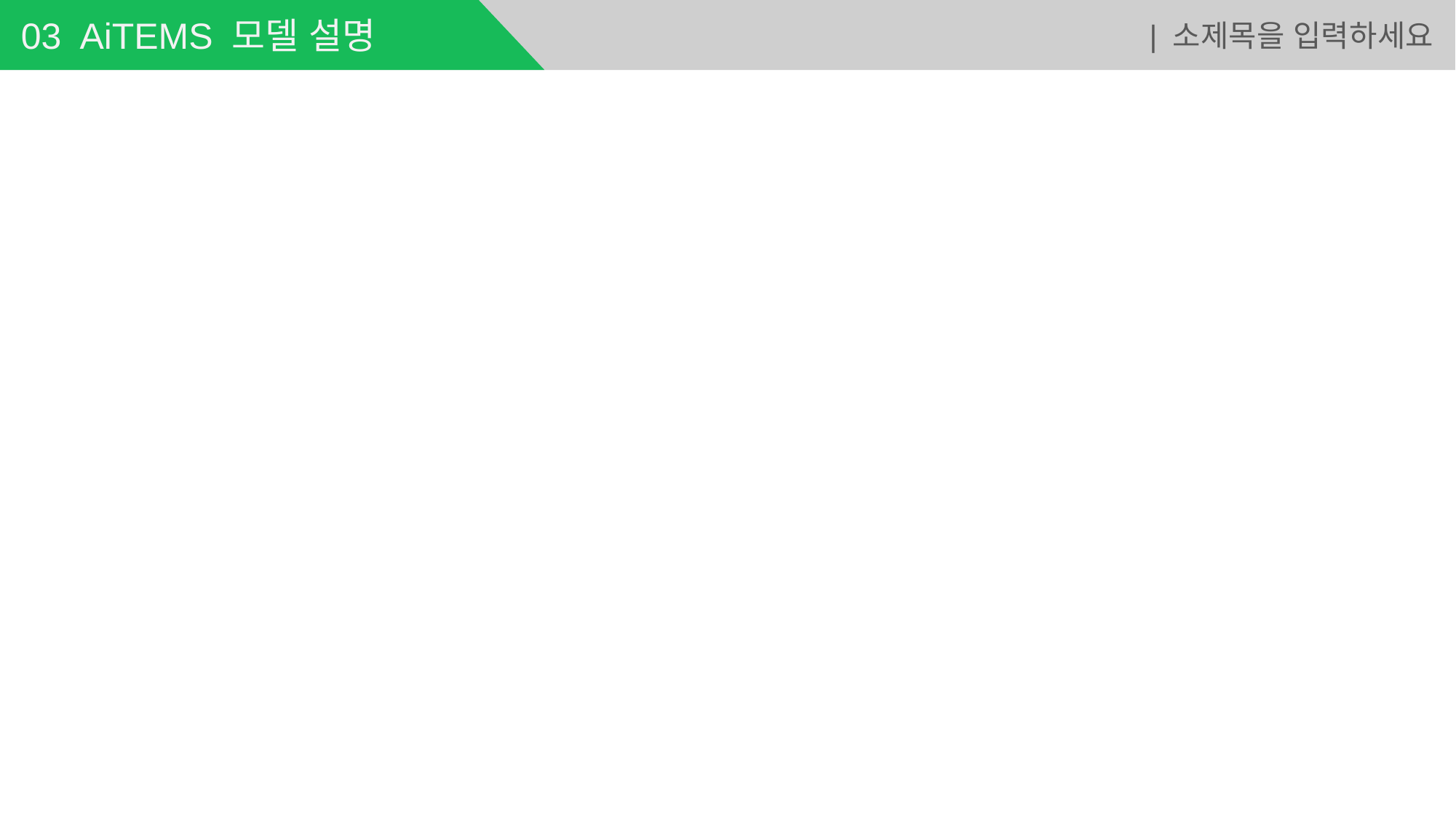

03  AiTEMS 모델 설명
| 소제목을 입력하세요